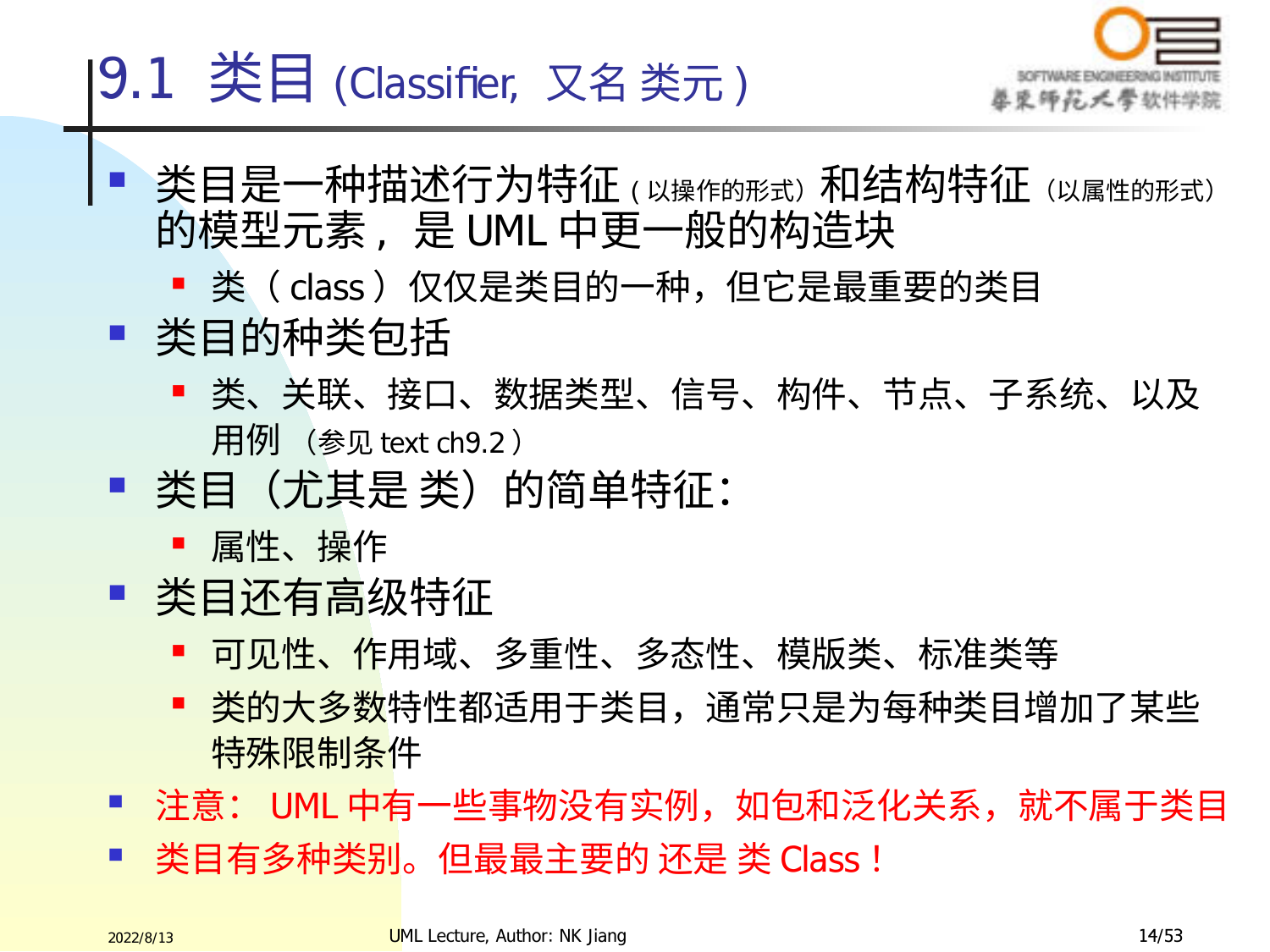

# 9.1 类目(Classifier, 又名 类元)
类目是一种描述行为特征(以操作的形式）和结构特征（以属性的形式）的模型元素, 是UML中更一般的构造块
类（class）仅仅是类目的一种，但它是最重要的类目
类目的种类包括
类、关联、接口、数据类型、信号、构件、节点、子系统、以及用例 （参见text ch9.2）
类目（尤其是 类）的简单特征：
属性、操作
类目还有高级特征
可见性、作用域、多重性、多态性、模版类、标准类等
类的大多数特性都适用于类目，通常只是为每种类目增加了某些特殊限制条件
注意：UML中有一些事物没有实例，如包和泛化关系，就不属于类目
类目有多种类别。但最最主要的 还是 类Class！
2022/8/13
UML Lecture, Author: NK Jiang
14/53